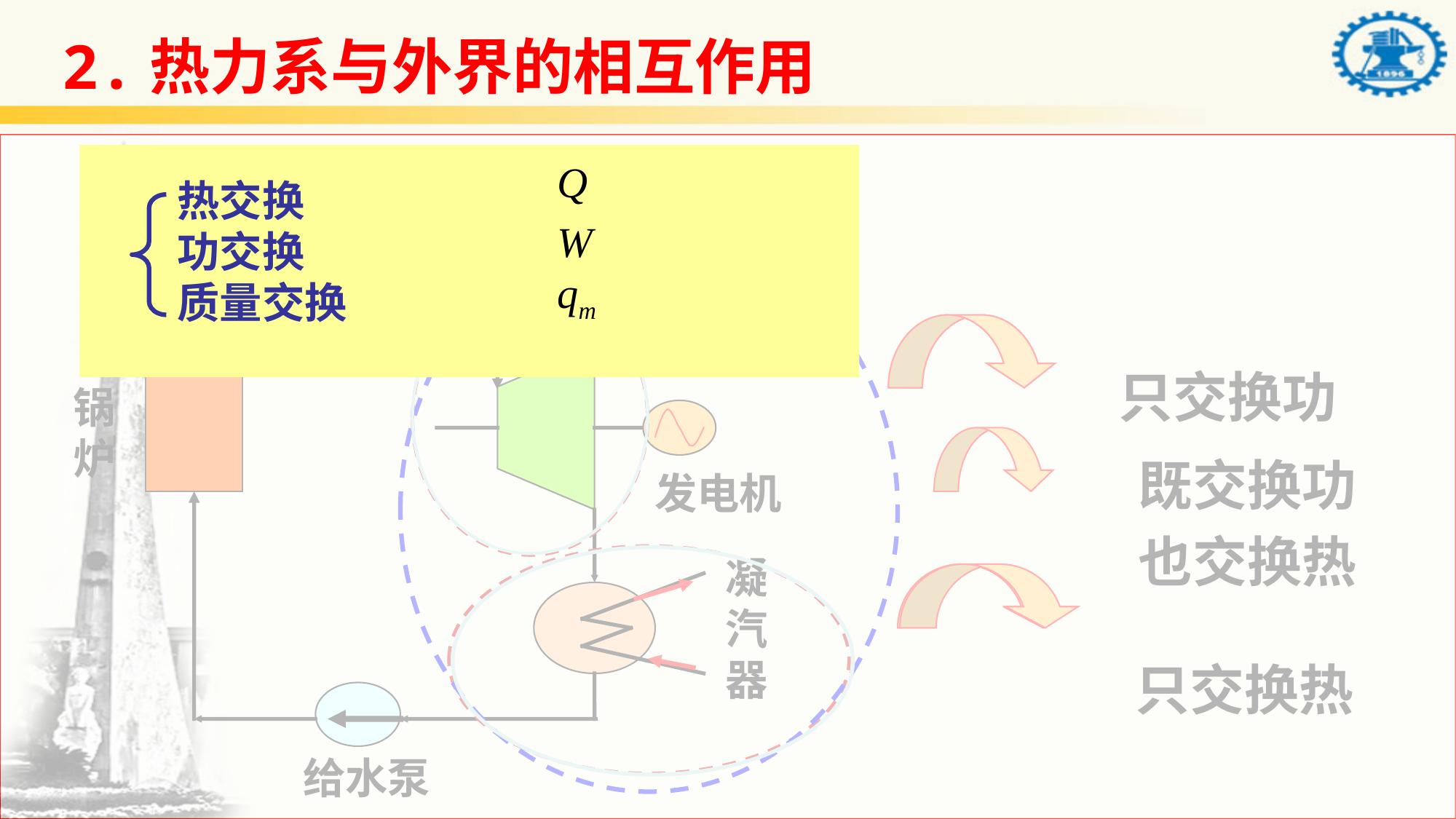

2.热力系与外界的相互作用

Q
W
qm
热交换
功交换
质量交换

汽轮机
过热器

只交换功

锅
炉

既交换功
也交换热
发电机

凝汽器

只交换热

给水泵